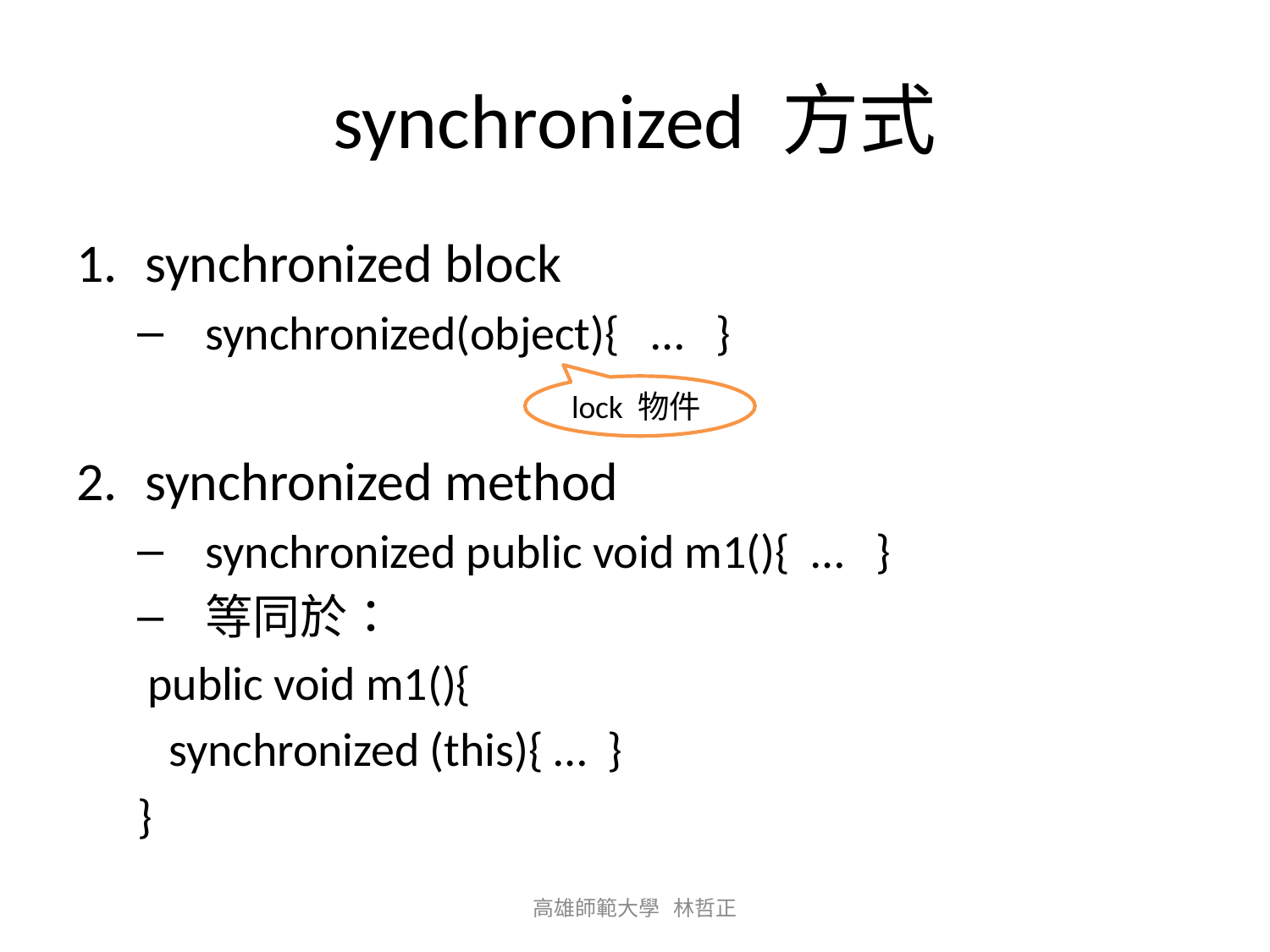

# synchronized 方式
synchronized block
synchronized(object){   …   }

synchronized method
synchronized public void m1(){  …   }
等同於：
 public void m1(){
   synchronized (this){ …  }
}

lock 物件
高雄師範大學  林哲正